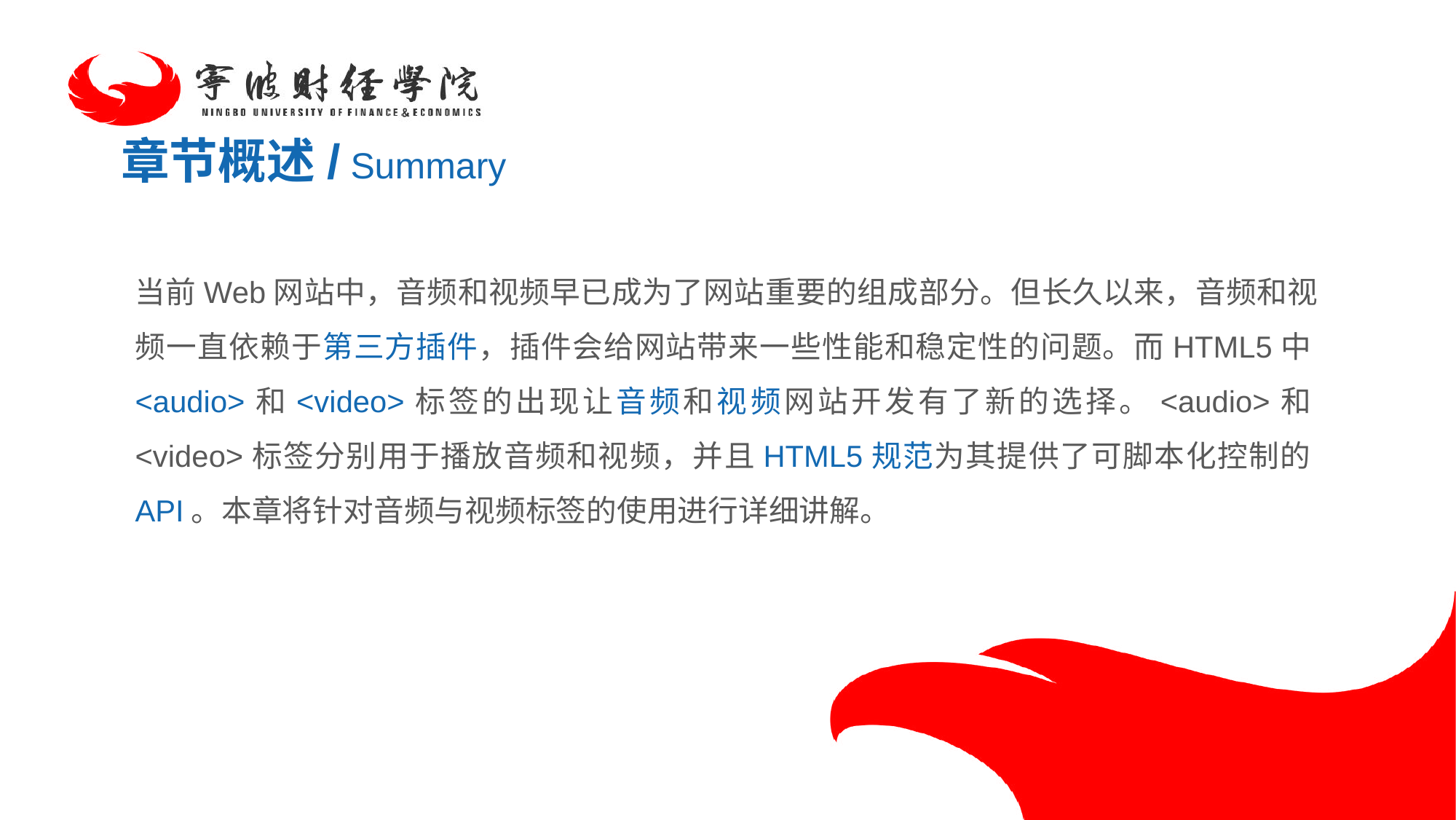

章节概述/ Summary
当前Web网站中，音频和视频早已成为了网站重要的组成部分。但长久以来，音频和视频一直依赖于第三方插件，插件会给网站带来一些性能和稳定性的问题。而HTML5中<audio>和<video>标签的出现让音频和视频网站开发有了新的选择。<audio>和<video>标签分别用于播放音频和视频，并且HTML5规范为其提供了可脚本化控制的API。本章将针对音频与视频标签的使用进行详细讲解。